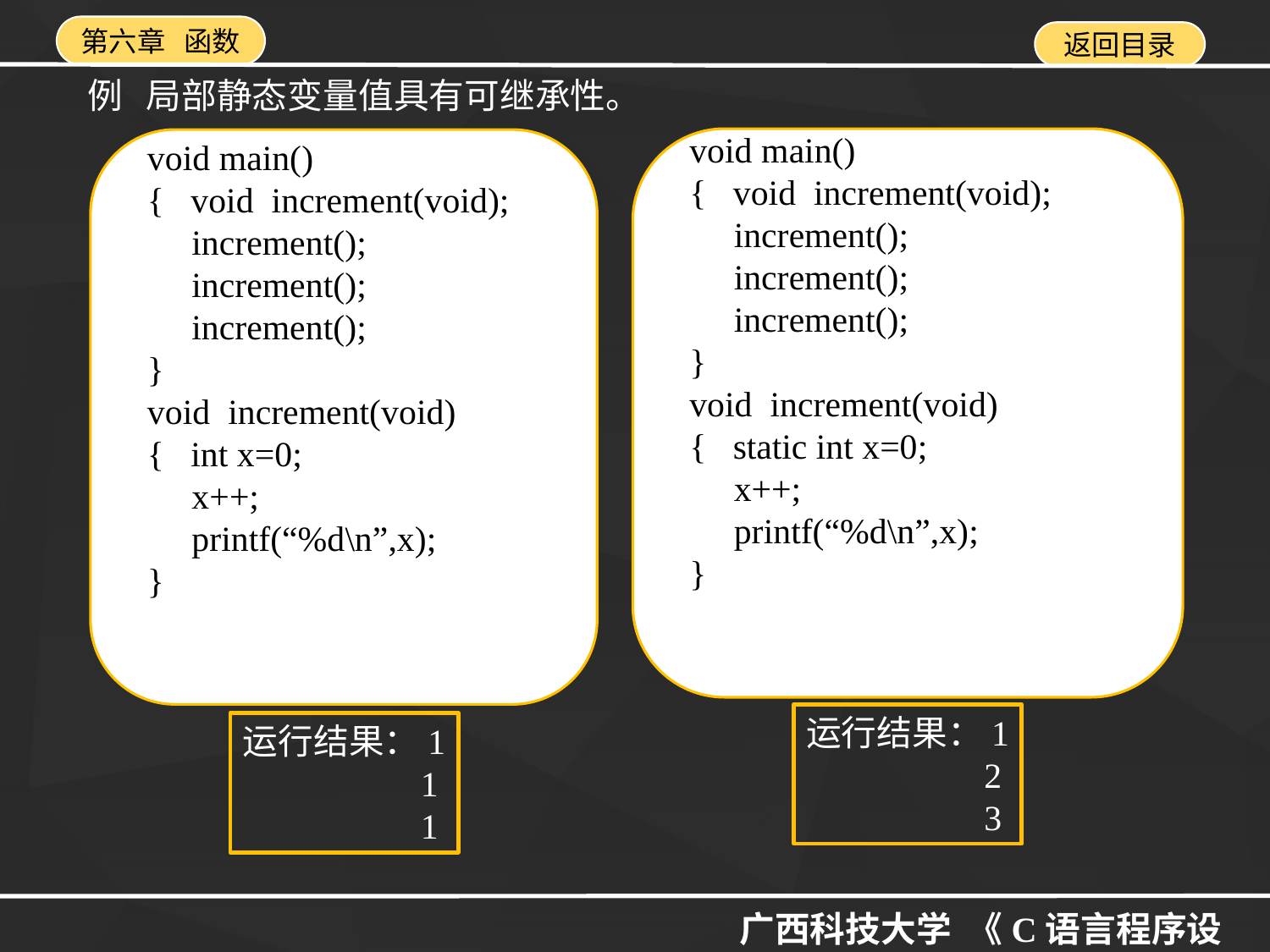

例   局部静态变量值具有可继承性。
void main()
{   void  increment(void);
     increment();
     increment();
     increment();
}
void  increment(void)
{   static int x=0;
     x++;
     printf(“%d\n”,x);
}

void main()
{   void  increment(void);
     increment();
     increment();
     increment();
}
void  increment(void)
{   int x=0;
     x++;
     printf(“%d\n”,x);
}

运行结果：1
                    2
                    3
运行结果：1
                    1
                    1